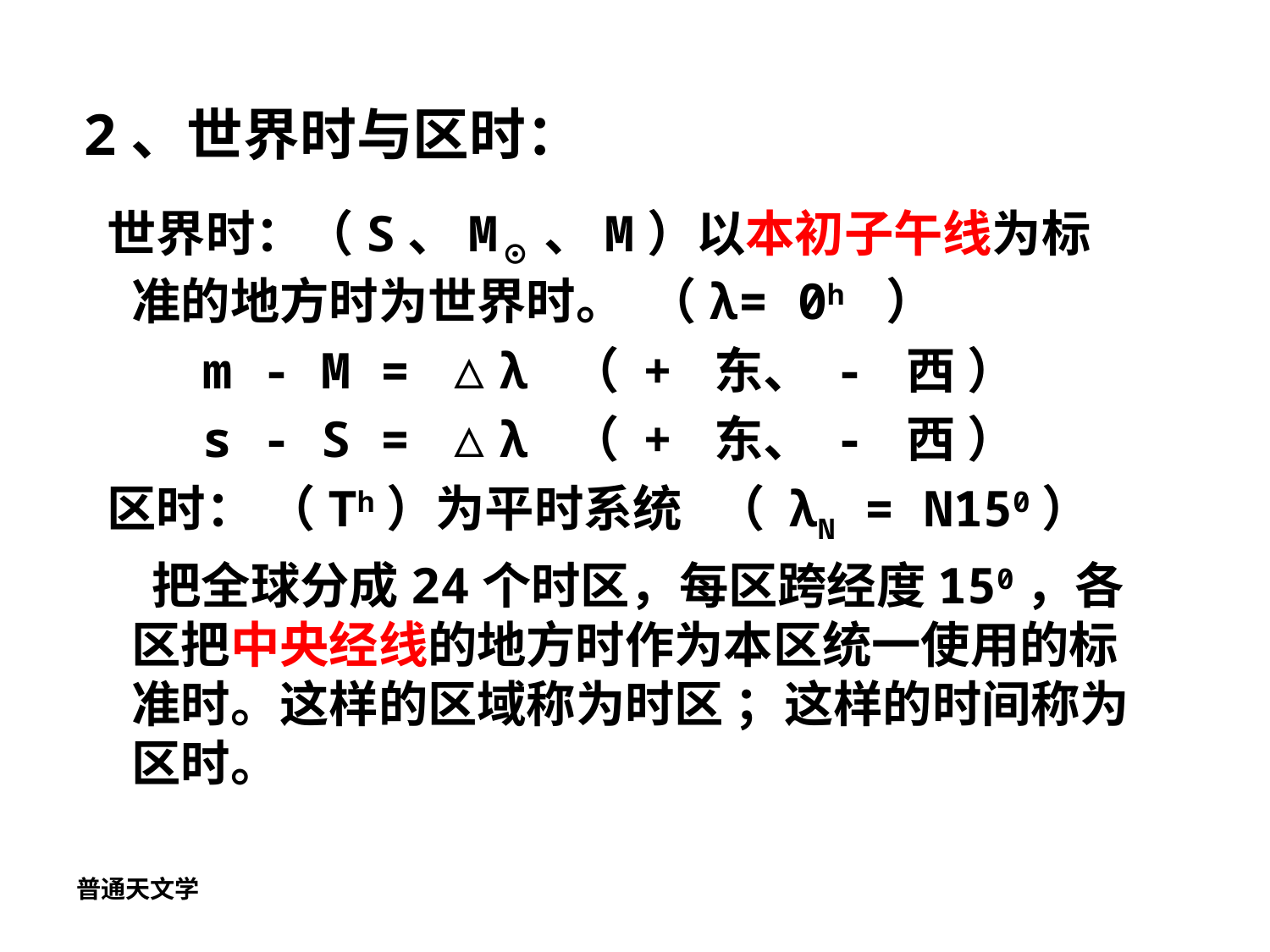

# 2、世界时与区时：
 世界时：（S、M⊙、M）以本初子午线为标准的地方时为世界时。  （λ= 0h ）
    m - M = △λ （ + 东、 - 西 ）
    s - S = △λ （ + 东、 - 西 ）
 区时： （Th）为平时系统   （ λN = N150）
     把全球分成24个时区，每区跨经度150，各区把中央经线的地方时作为本区统一使用的标准时。这样的区域称为时区 ；这样的时间称为区时。
普通天文学